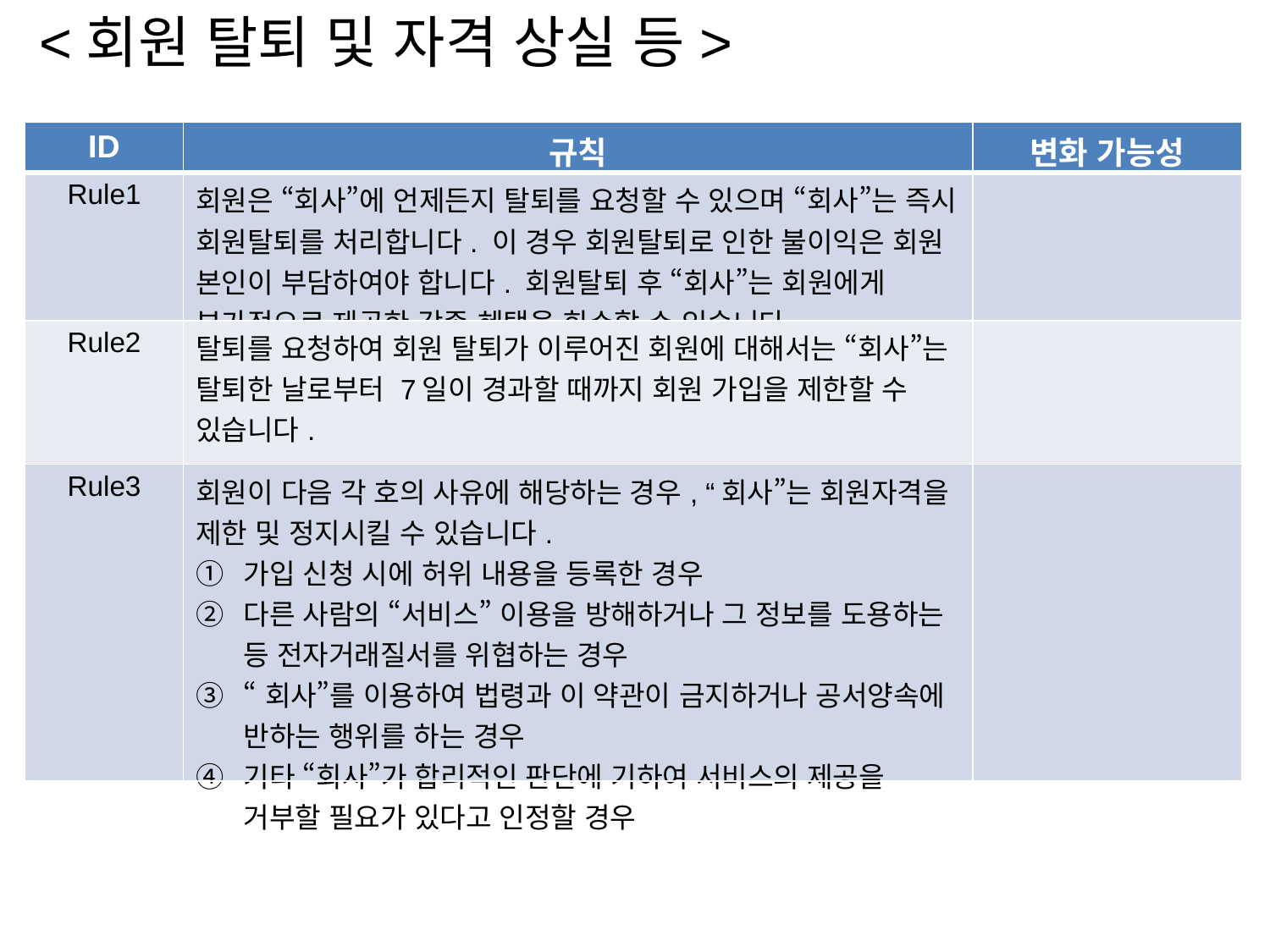

<회원 탈퇴 및 자격 상실 등>
| ID | 규칙 | 변화 가능성 |
| --- | --- | --- |
| Rule1 | 회원은 “회사”에 언제든지 탈퇴를 요청할 수 있으며 “회사”는 즉시 회원탈퇴를 처리합니다. 이 경우 회원탈퇴로 인한 불이익은 회원 본인이 부담하여야 합니다. 회원탈퇴 후 “회사”는 회원에게 부가적으로 제공한 각종 혜택을 회수할 수 있습니다. |  |
| Rule2 | 탈퇴를 요청하여 회원 탈퇴가 이루어진 회원에 대해서는 “회사”는 탈퇴한 날로부터 7일이 경과할 때까지 회원 가입을 제한할 수 있습니다. |  |
| Rule3 | 회원이 다음 각 호의 사유에 해당하는 경우, “회사”는 회원자격을 제한 및 정지시킬 수 있습니다. 가입 신청 시에 허위 내용을 등록한 경우 다른 사람의 “서비스” 이용을 방해하거나 그 정보를 도용하는 등 전자거래질서를 위협하는 경우 “회사”를 이용하여 법령과 이 약관이 금지하거나 공서양속에 반하는 행위를 하는 경우 기타 “회사”가 합리적인 판단에 기하여 서비스의 제공을 거부할 필요가 있다고 인정할 경우 |  |